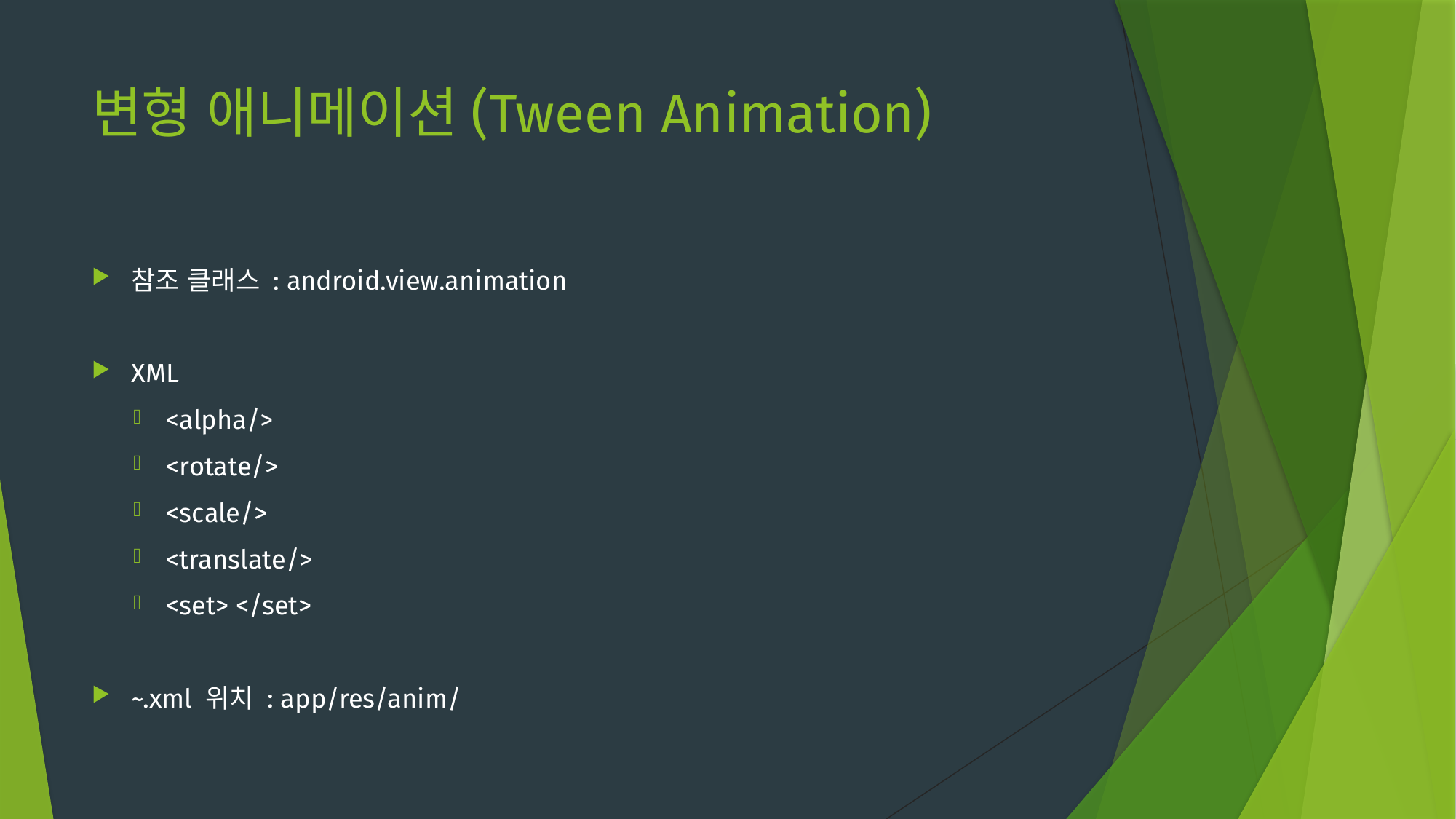

# 변형 애니메이션(Tween Animation)
참조 클래스 : android.view.animation

XML
<alpha/>
<rotate/>
<scale/>
<translate/>
<set> </set>

~.xml 위치 : app/res/anim/